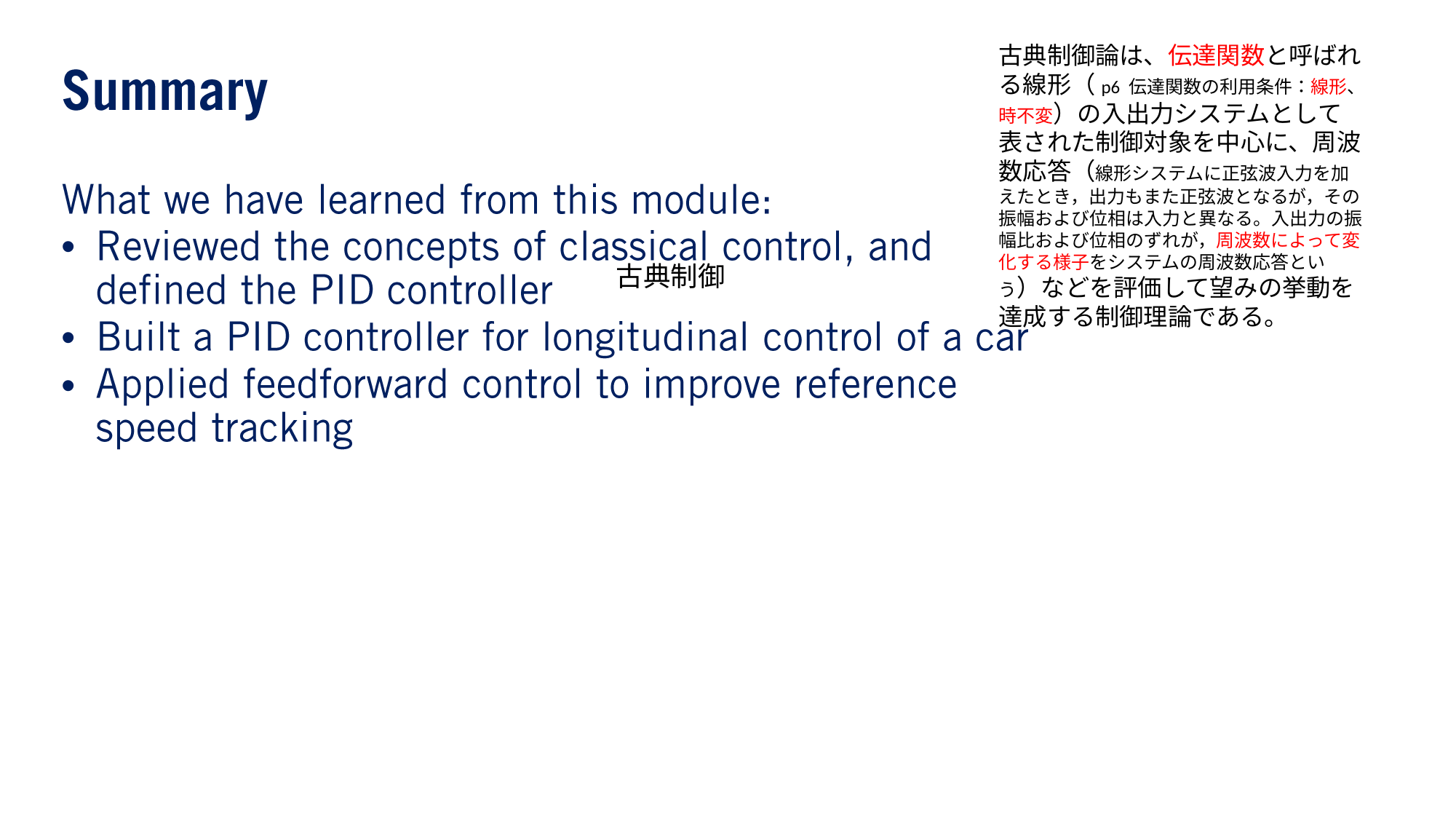

古典制御論は、伝達関数と呼ばれる線形（p6 伝達関数の利用条件：線形、時不変）の入出力システムとして表された制御対象を中心に、周波数応答（線形システムに正弦波入力を加えたとき，出力もまた正弦波となるが，その振幅および位相は入力と異なる。入出力の振幅比および位相のずれが，周波数によって変化する様子をシステムの周波数応答という）などを評価して望みの挙動を達成する制御理論である。

•

•
•
古典制御